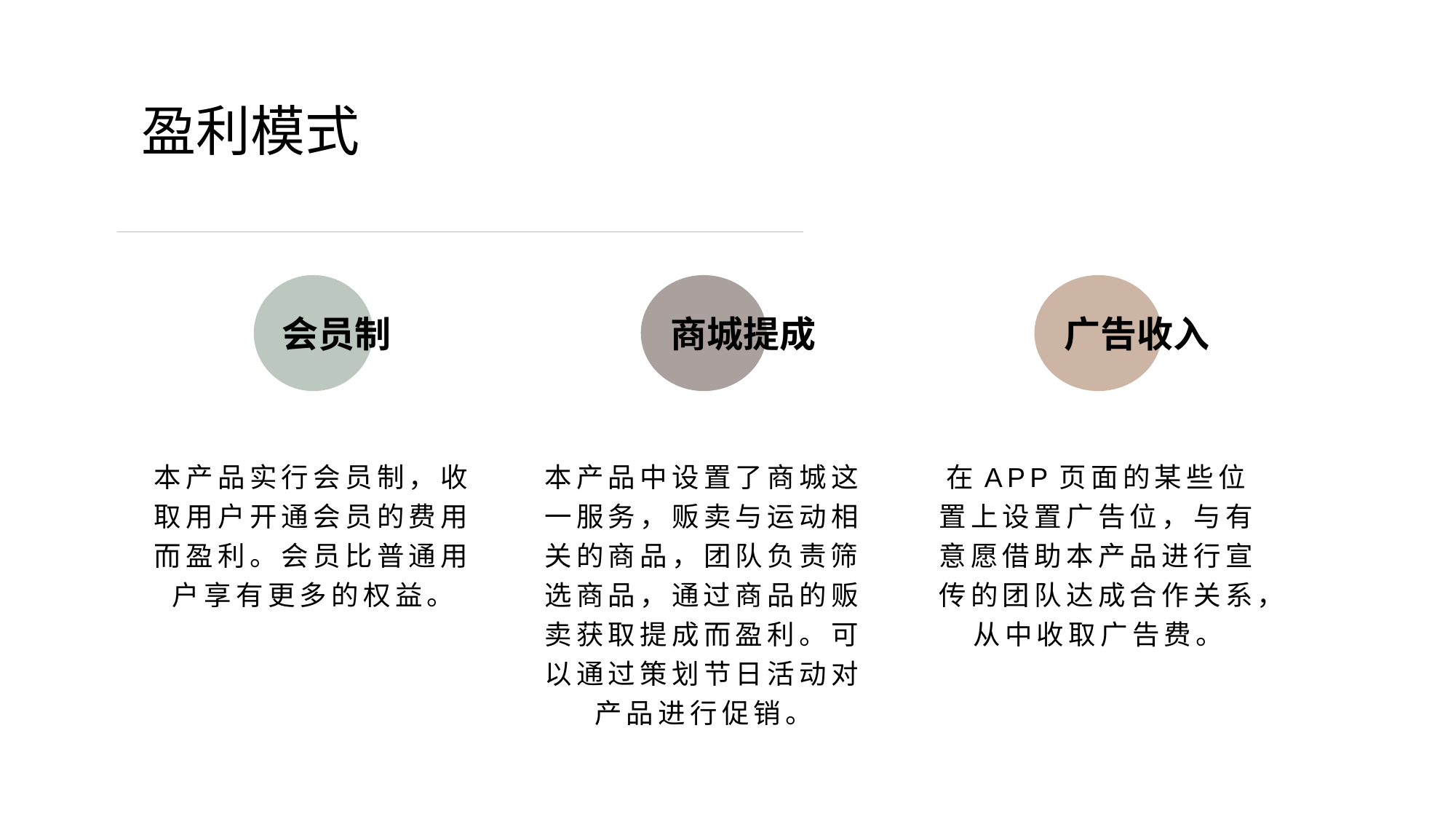

盈利模式
会员制
商城提成
广告收入
本产品实行会员制，收取用户开通会员的费用而盈利。会员比普通用户享有更多的权益。
本产品中设置了商城这一服务，贩卖与运动相关的商品，团队负责筛选商品，通过商品的贩卖获取提成而盈利。可以通过策划节日活动对产品进行促销。
在APP页面的某些位置上设置广告位，与有意愿借助本产品进行宣传的团队达成合作关系，从中收取广告费。